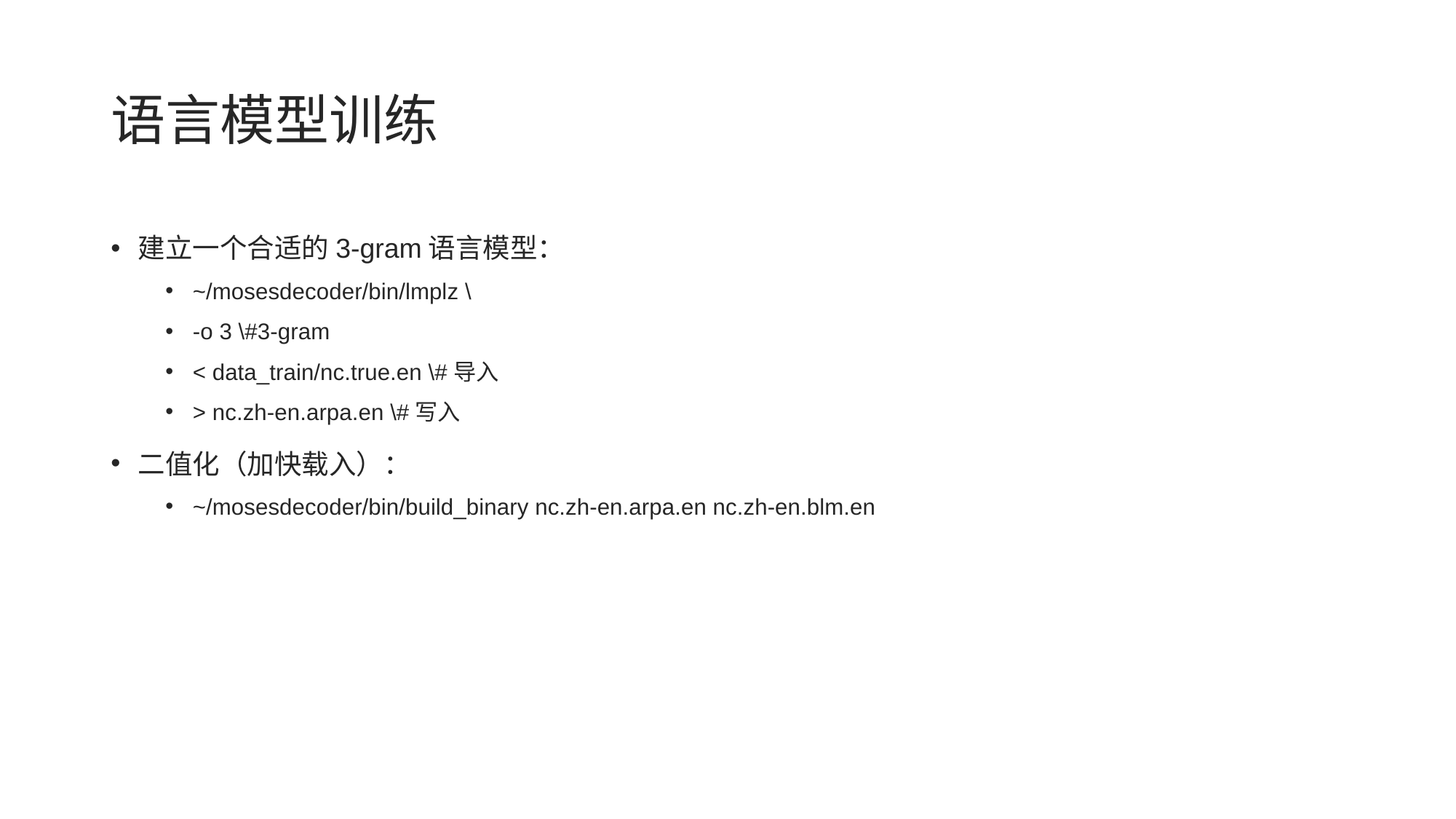

# 语言模型训练
建立一个合适的3-gram语言模型：
~/mosesdecoder/bin/lmplz \
-o 3 \#3-gram
< data_train/nc.true.en \#导入
> nc.zh-en.arpa.en \#写入
二值化（加快载入）：
~/mosesdecoder/bin/build_binary nc.zh-en.arpa.en nc.zh-en.blm.en